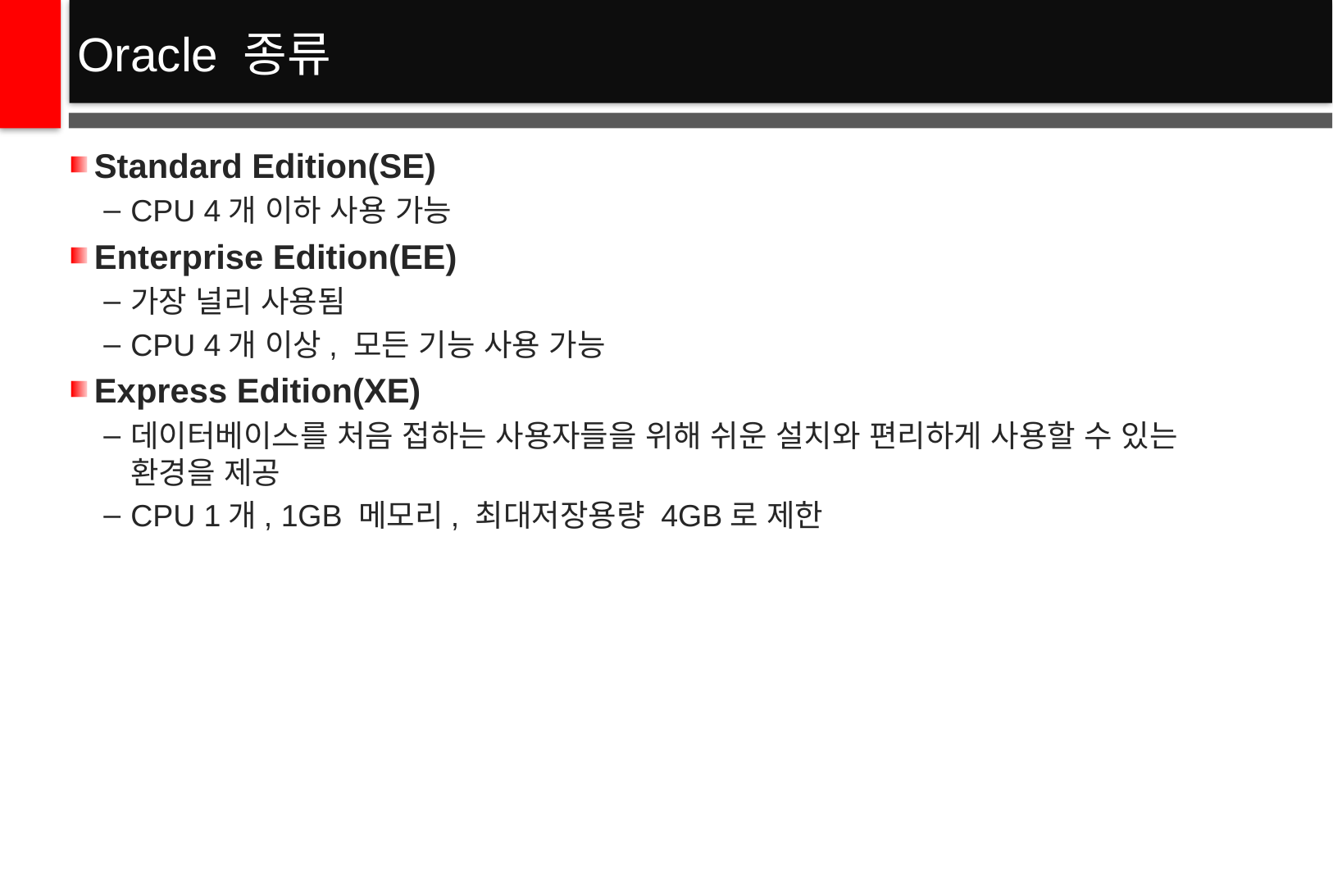

# Oracle 종류
Standard Edition(SE)
CPU 4개 이하 사용 가능
Enterprise Edition(EE)
가장 널리 사용됨
CPU 4개 이상, 모든 기능 사용 가능
Express Edition(XE)
데이터베이스를 처음 접하는 사용자들을 위해 쉬운 설치와 편리하게 사용할 수 있는 환경을 제공
CPU 1개, 1GB 메모리, 최대저장용량 4GB로 제한